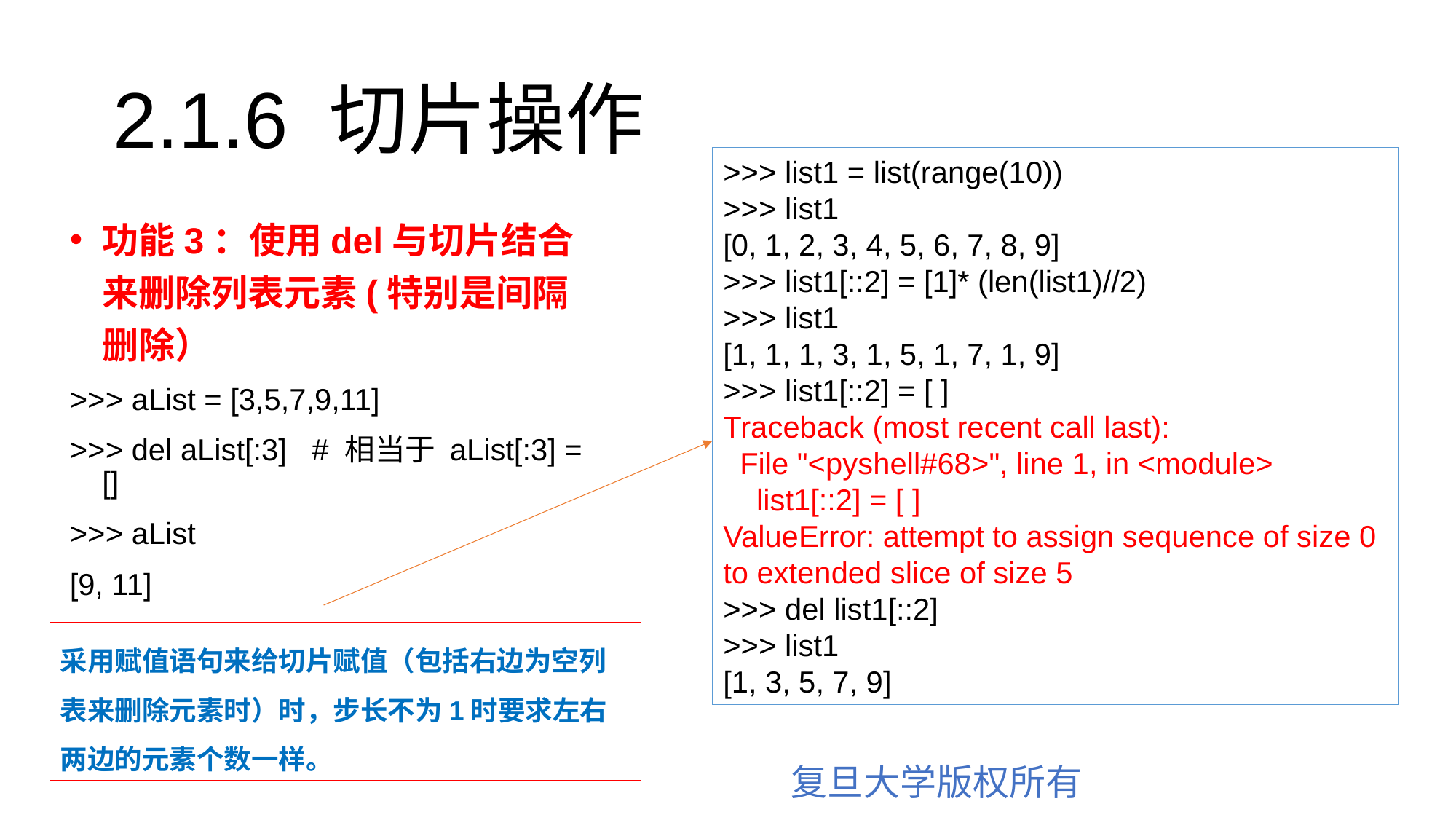

# 2.1.6 切片操作
>>> list1 = list(range(10))
>>> list1
[0, 1, 2, 3, 4, 5, 6, 7, 8, 9]
>>> list1[::2] = [1]* (len(list1)//2)
>>> list1
[1, 1, 1, 3, 1, 5, 1, 7, 1, 9]
>>> list1[::2] = [ ]
Traceback (most recent call last):
  File "<pyshell#68>", line 1, in <module>
    list1[::2] = [ ]
ValueError: attempt to assign sequence of size 0 to extended slice of size 5
>>> del list1[::2]
>>> list1
[1, 3, 5, 7, 9]
功能3：使用del与切片结合来删除列表元素(特别是间隔删除）
>>> aList = [3,5,7,9,11]
>>> del aList[:3]   # 相当于 aList[:3] = []
>>> aList
[9, 11]
采用赋值语句来给切片赋值（包括右边为空列表来删除元素时）时，步长不为1时要求左右两边的元素个数一样。